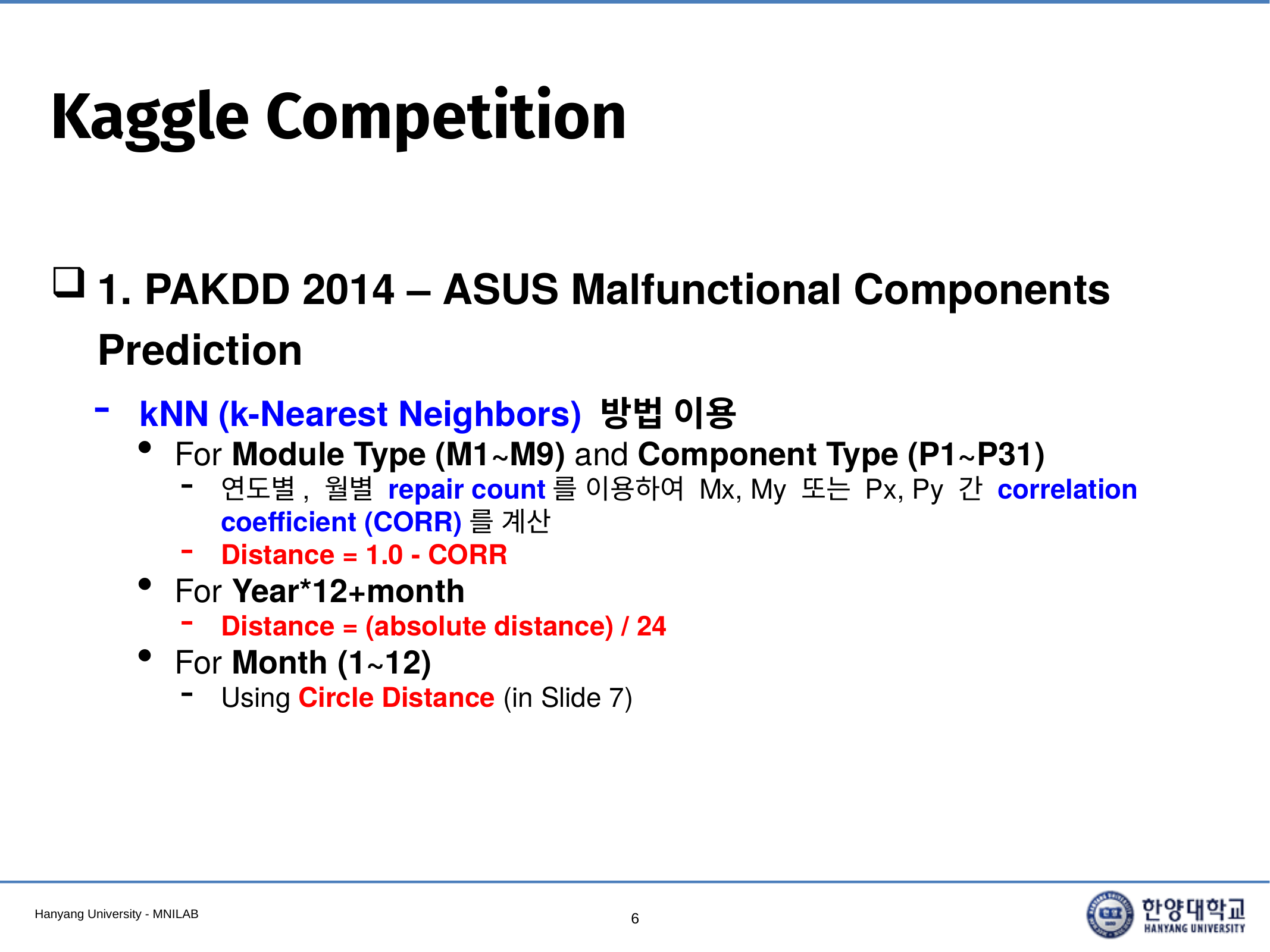

# Kaggle Competition
1. PAKDD 2014 – ASUS Malfunctional Components Prediction
kNN (k-Nearest Neighbors) 방법 이용
For Module Type (M1~M9) and Component Type (P1~P31)
연도별, 월별 repair count를 이용하여 Mx, My 또는 Px, Py 간 correlation coefficient (CORR)를 계산
Distance = 1.0 - CORR
For Year*12+month
Distance = (absolute distance) / 24
For Month (1~12)
Using Circle Distance (in Slide 7)
6